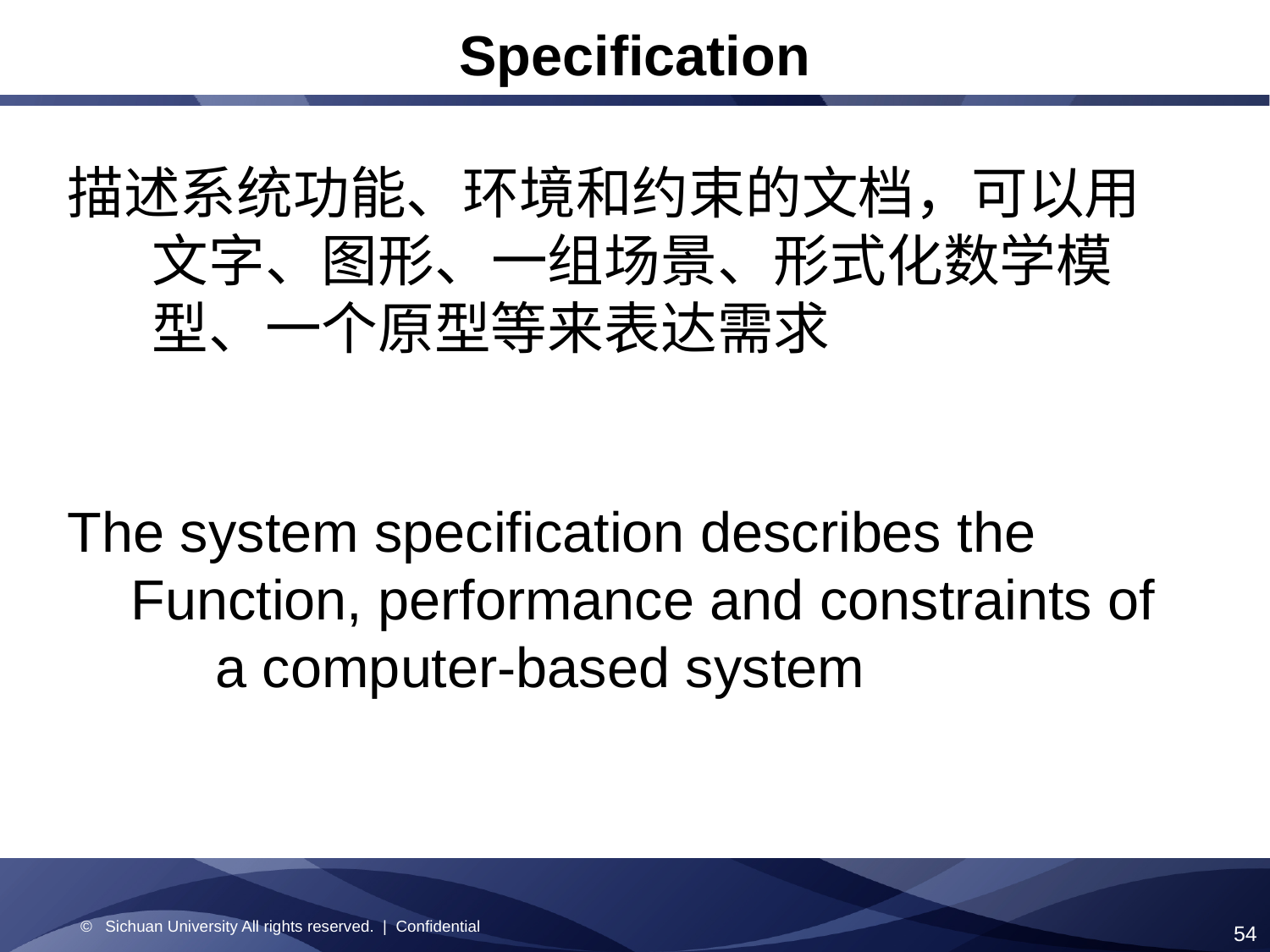

Specification
描述系统功能、环境和约束的文档，可以用文字、图形、一组场景、形式化数学模型、一个原型等来表达需求

The system specification describes the
Function, performance and constraints of a computer-based system
©   Sichuan University All rights reserved.  |  Confidential
54